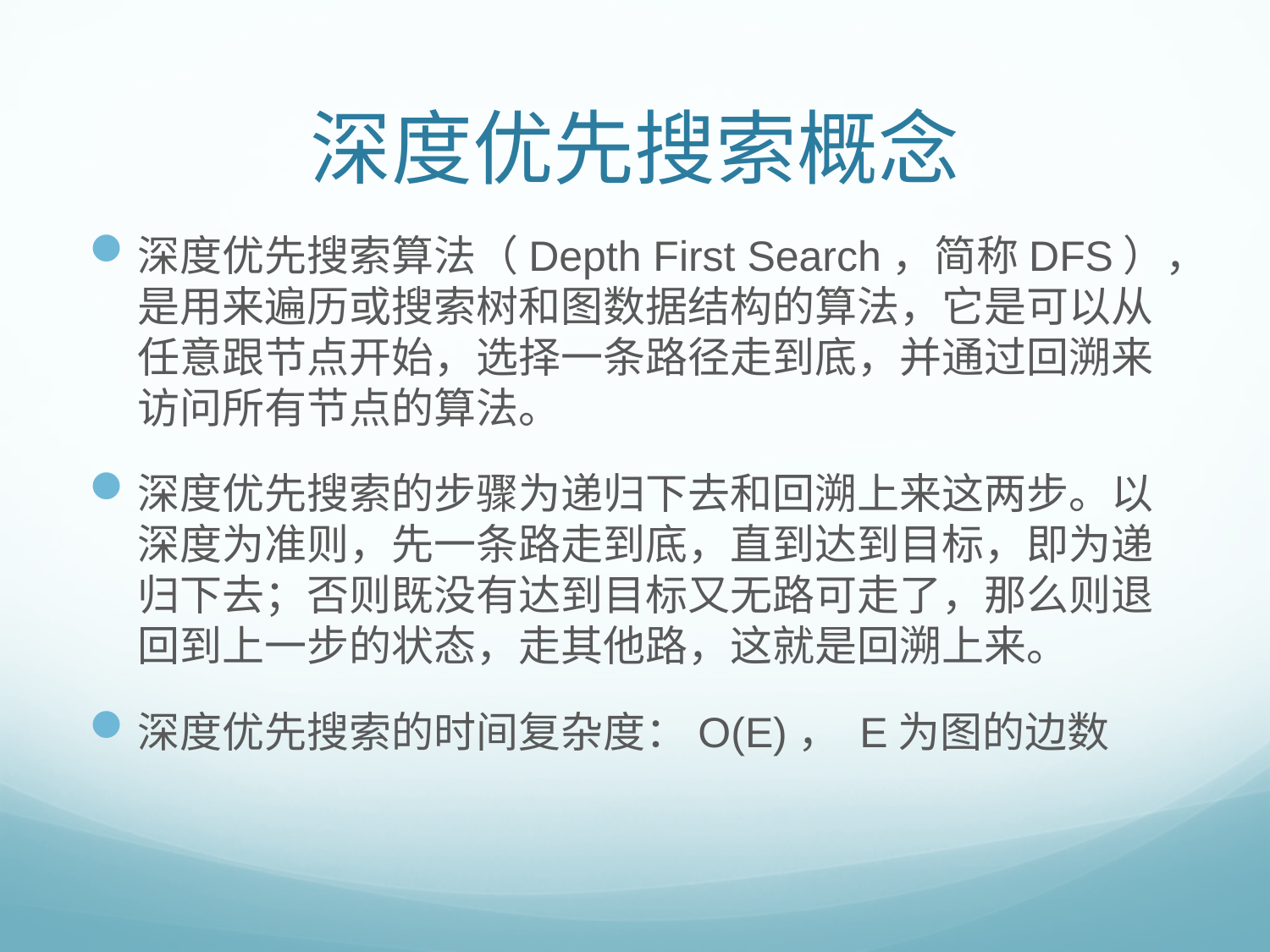

# 深度优先搜索概念
深度优先搜索算法（Depth First Search，简称DFS），是用来遍历或搜索树和图数据结构的算法，它是可以从任意跟节点开始，选择一条路径走到底，并通过回溯来访问所有节点的算法。
深度优先搜索的步骤为递归下去和回溯上来这两步。以深度为准则，先一条路走到底，直到达到目标，即为递归下去；否则既没有达到目标又无路可走了，那么则退回到上一步的状态，走其他路，这就是回溯上来。
深度优先搜索的时间复杂度：O(E)， E为图的边数